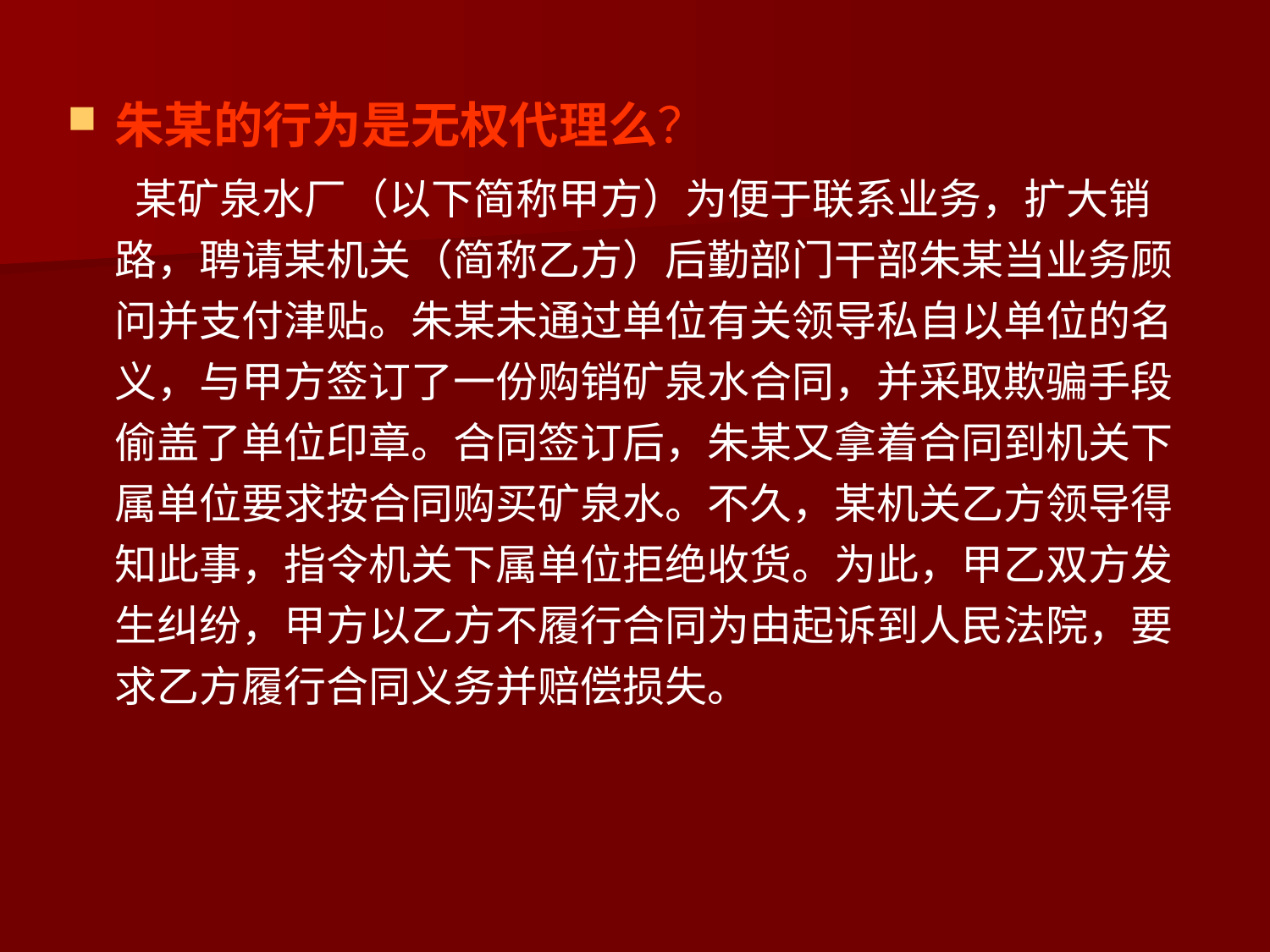

朱某的行为是无权代理么？
      某矿泉水厂（以下简称甲方）为便于联系业务，扩大销路，聘请某机关（简称乙方）后勤部门干部朱某当业务顾问并支付津贴。朱某未通过单位有关领导私自以单位的名义，与甲方签订了一份购销矿泉水合同，并采取欺骗手段偷盖了单位印章。合同签订后，朱某又拿着合同到机关下属单位要求按合同购买矿泉水。不久，某机关乙方领导得知此事，指令机关下属单位拒绝收货。为此，甲乙双方发生纠纷，甲方以乙方不履行合同为由起诉到人民法院，要求乙方履行合同义务并赔偿损失。
29